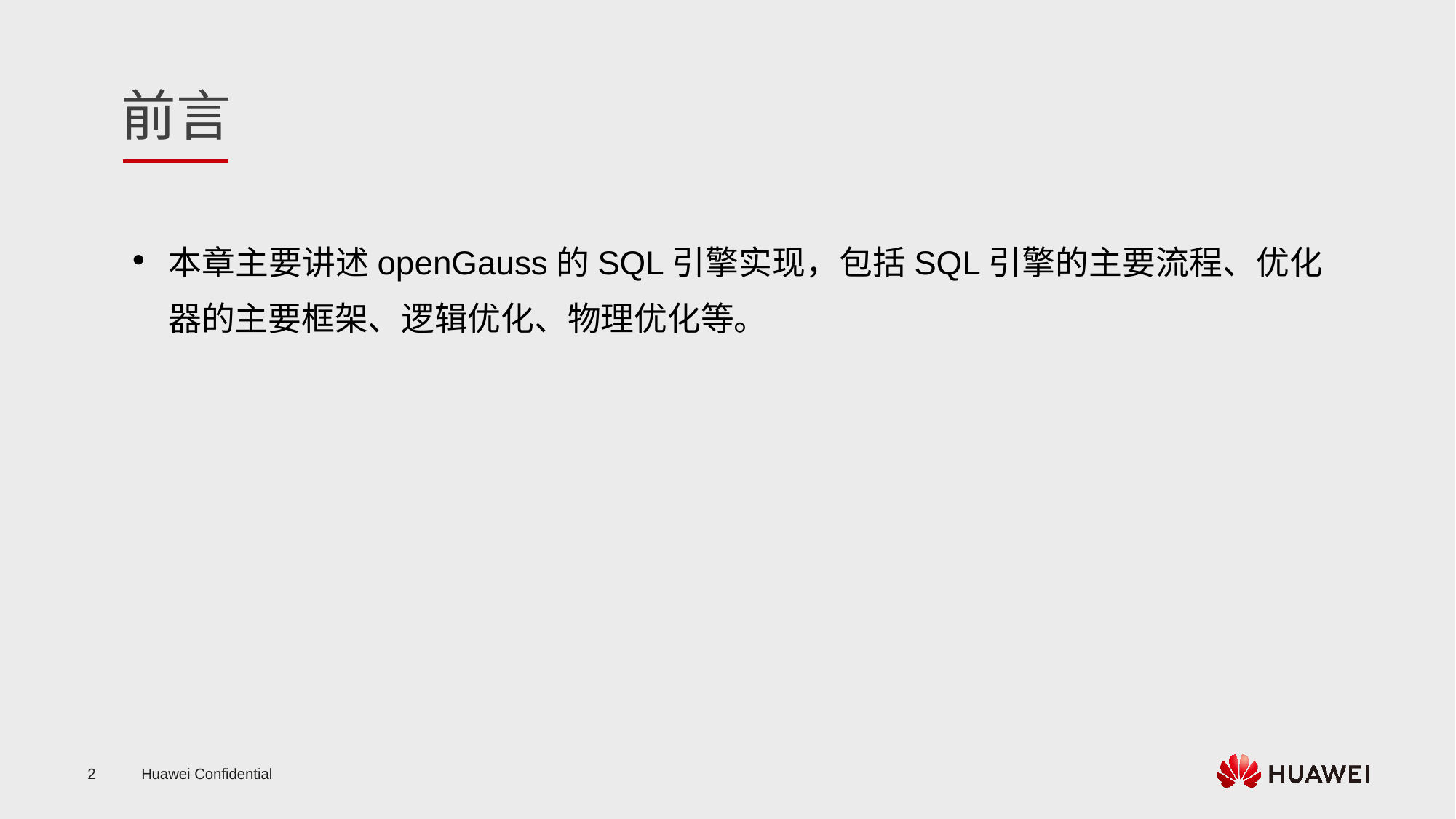

本章主要讲述openGauss的SQL引擎实现，包括SQL引擎的主要流程、优化器的主要框架、逻辑优化、物理优化等。